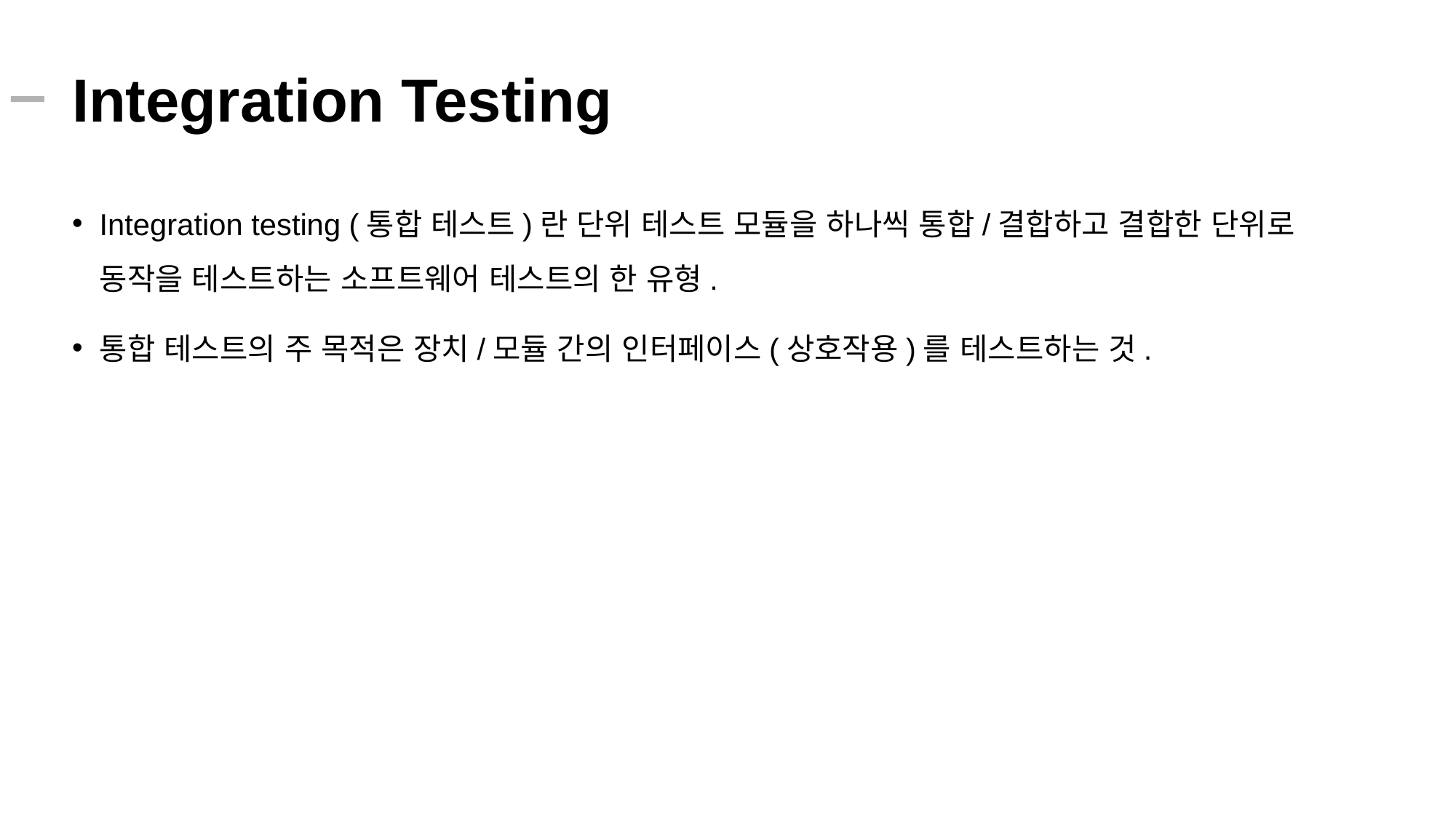

# Integration Testing

Integration testing (통합 테스트)란 단위 테스트 모듈을 하나씩 통합/결합하고 결합한 단위로 동작을 테스트하는 소프트웨어 테스트의 한 유형.
통합 테스트의 주 목적은 장치/모듈 간의 인터페이스(상호작용)를 테스트하는 것.